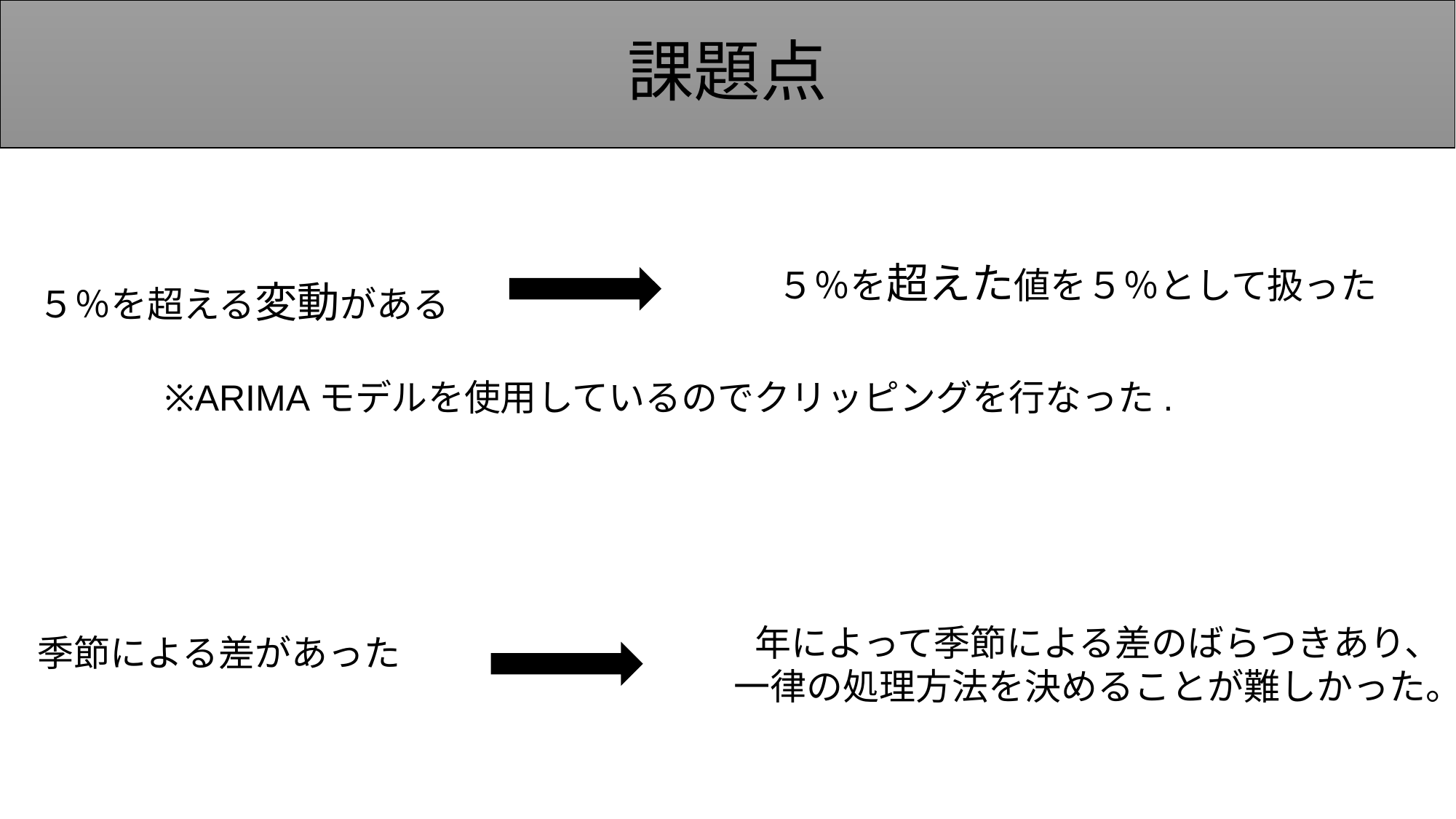

# 課題点
５％を超えた値を５％として扱った
５％を超える変動がある

※ARIMAモデルを使用しているのでクリッピングを行なった.
年によって季節による差のばらつきあり、
一律の処理方法を決めることが難しかった。
季節による差があった